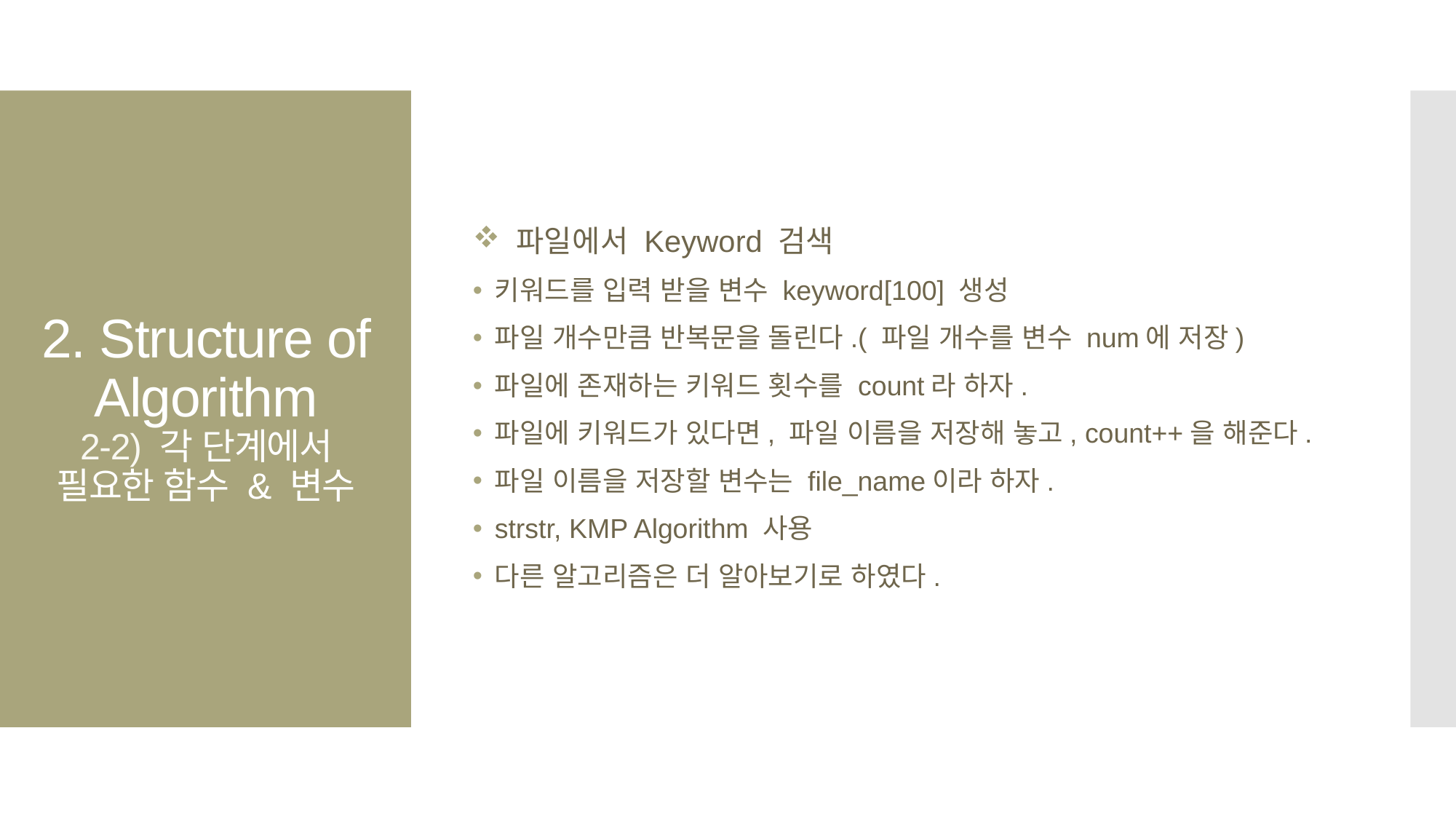

파일에서 Keyword 검색
키워드를 입력 받을 변수 keyword[100] 생성
파일 개수만큼 반복문을 돌린다.( 파일 개수를 변수 num에 저장)
파일에 존재하는 키워드 횟수를 count라 하자.
파일에 키워드가 있다면, 파일 이름을 저장해 놓고, count++을 해준다.
파일 이름을 저장할 변수는 file_name이라 하자.
strstr, KMP Algorithm 사용
다른 알고리즘은 더 알아보기로 하였다.
# 2. Structure of Algorithm 2-2) 각 단계에서 필요한 함수 & 변수